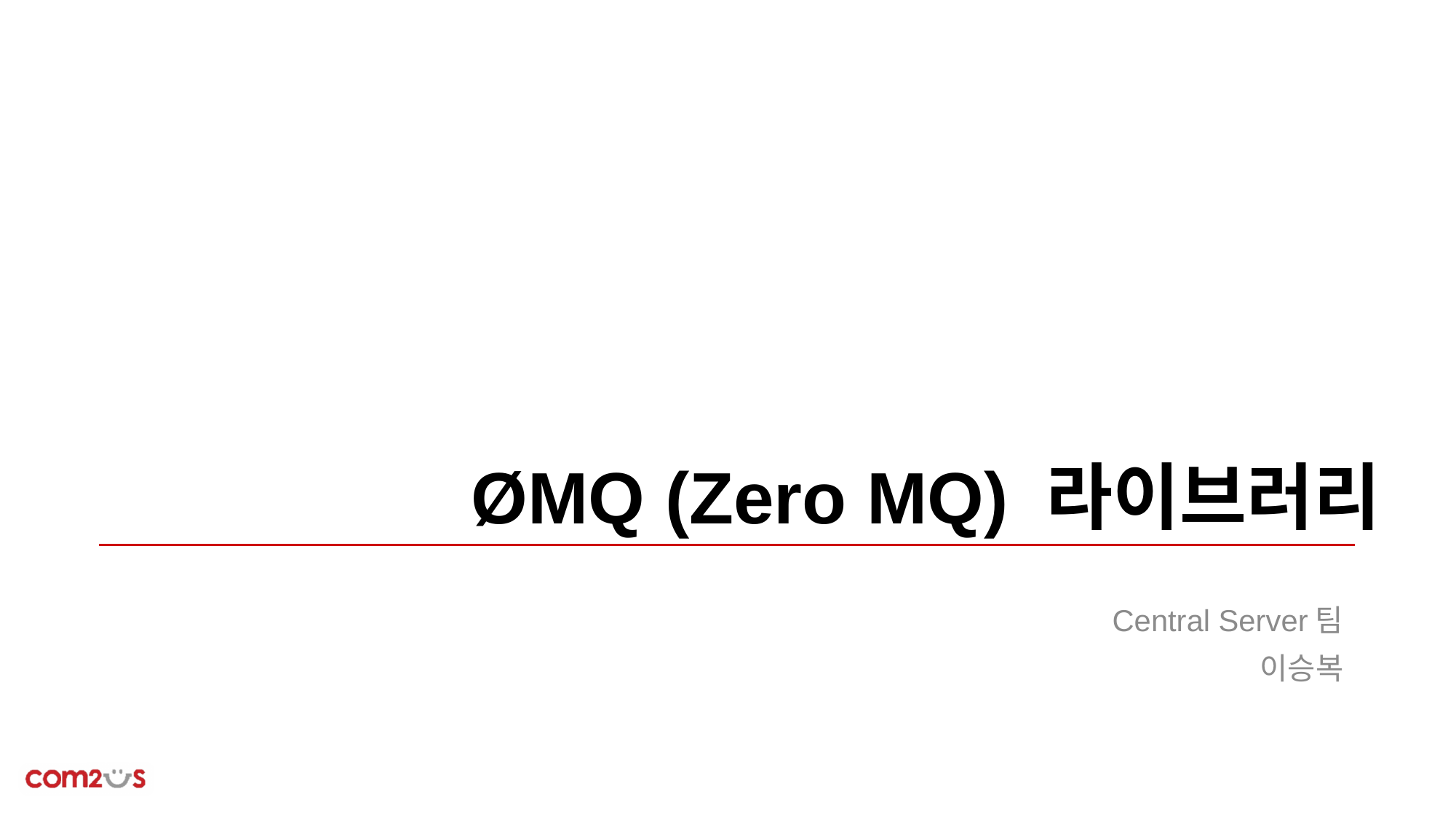

# ØMQ (Zero MQ) 라이브러리

Central Server팀
이승복